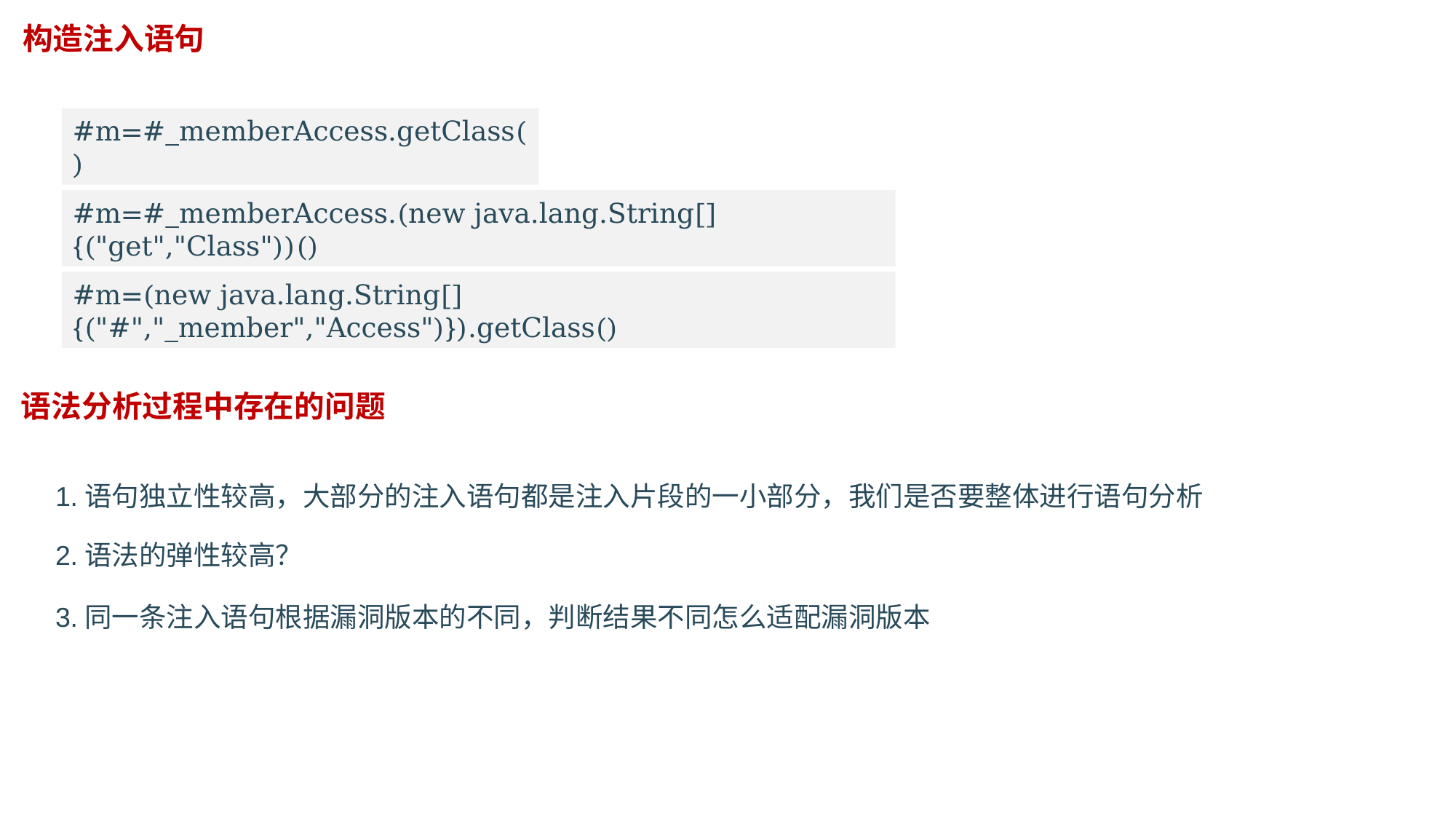

构造注入语句
#m=#_memberAccess.getClass()
#m=#_memberAccess.(new java.lang.String[]{("get","Class"))()
#m=(new java.lang.String[]{("#","_member","Access")}).getClass()
语法分析过程中存在的问题
1.语句独立性较高，大部分的注入语句都是注入片段的一小部分，我们是否要整体进行语句分析
2.语法的弹性较高？
3.同一条注入语句根据漏洞版本的不同，判断结果不同怎么适配漏洞版本